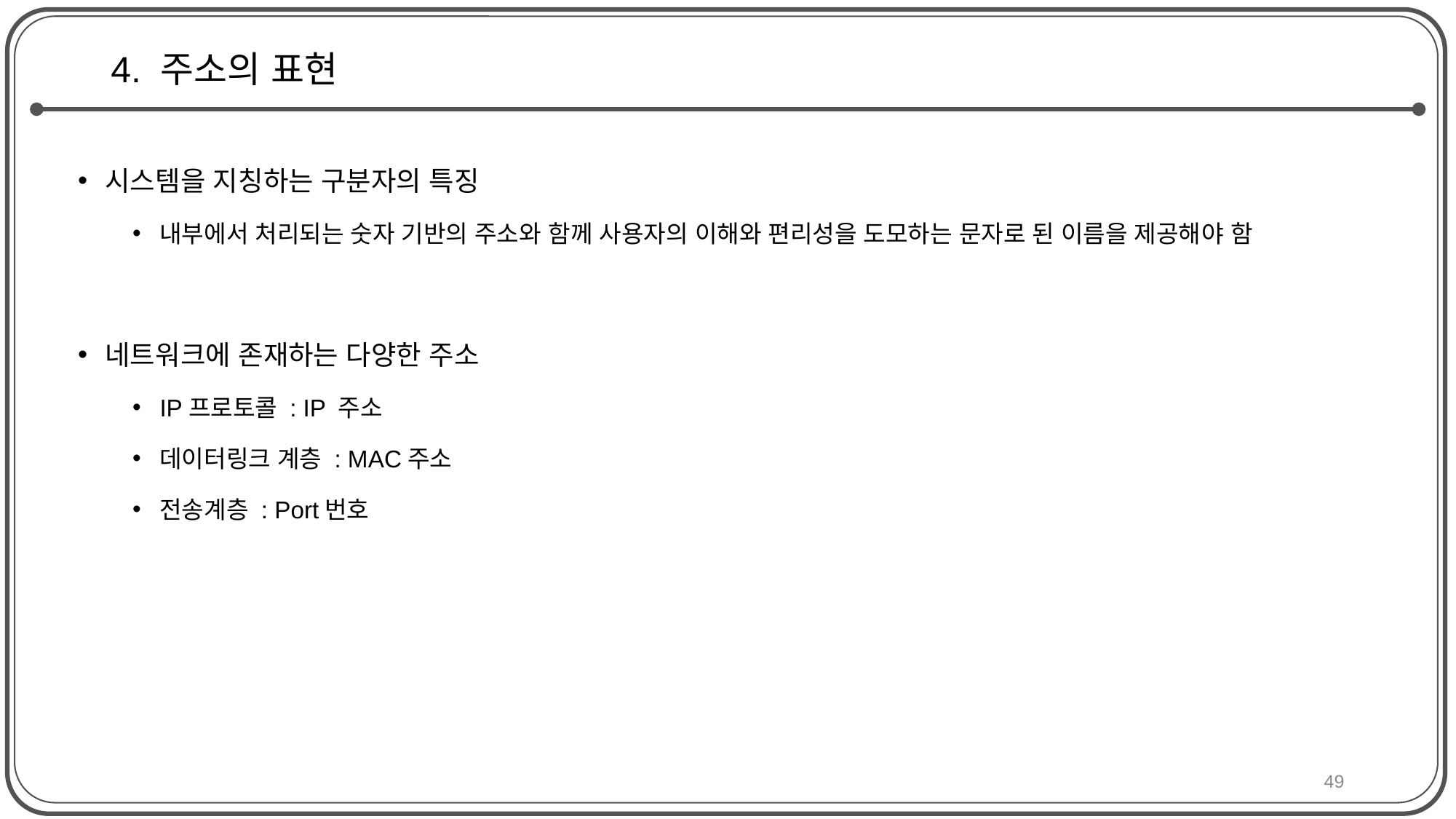

# 4. 주소의 표현
시스템을 지칭하는 구분자의 특징
내부에서 처리되는 숫자 기반의 주소와 함께 사용자의 이해와 편리성을 도모하는 문자로 된 이름을 제공해야 함

네트워크에 존재하는 다양한 주소
IP프로토콜 : IP 주소
데이터링크 계층 : MAC주소
전송계층 : Port번호

49